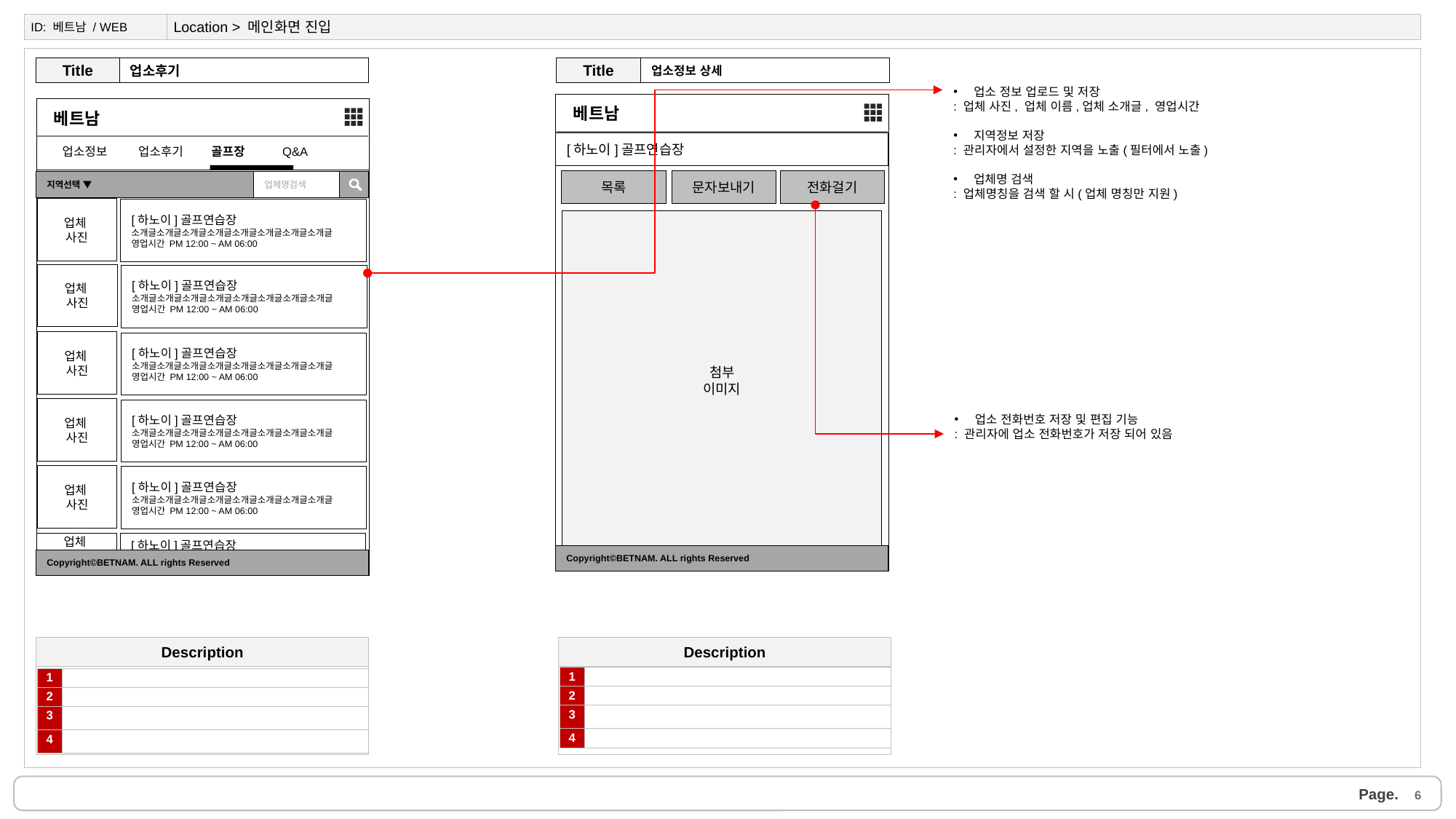

ID: 베트남 / WEB
Location > 메인화면 진입

업소 정보 업로드 및 저장
: 업체 사진, 업체 이름,업체 소개글, 영업시간

지역정보 저장
: 관리자에서 설정한 지역을 노출(필터에서 노출)

업체명 검색
: 업체명칭을 검색 할 시(업체 명칭만 지원)

업소후기
Title
업소정보 상세
Title
|  |
| --- |
 베트남

|  |
| --- |
 베트남

   업소정보         업소후기        골프장          Q&A

[하노이]골프연습장
목록
문자보내기
전화걸기
지역선택 ▼
업체명검색

업체
사진
[하노이]골프연습장
소개글소개글소개글소개글소개글소개글소개글소개글
영업시간 PM 12:00 ~ AM 06:00
첨부
이미지

업체
사진
[하노이]골프연습장
소개글소개글소개글소개글소개글소개글소개글소개글
영업시간 PM 12:00 ~ AM 06:00
업체
사진
[하노이]골프연습장
소개글소개글소개글소개글소개글소개글소개글소개글
영업시간 PM 12:00 ~ AM 06:00

업소 전화번호 저장 및 편집 기능
: 관리자에 업소 전화번호가 저장 되어 있음

업체
사진
[하노이]골프연습장
소개글소개글소개글소개글소개글소개글소개글소개글
영업시간 PM 12:00 ~ AM 06:00
업체
사진
[하노이]골프연습장
소개글소개글소개글소개글소개글소개글소개글소개글
영업시간 PM 12:00 ~ AM 06:00
업체
사진

[하노이]골프연습장
소개글소개글소개글소개글소개글소개글소개글소개글
영업시간 PM 12:00 ~ AM 06:00
Copyright©BETNAM. ALL rights Reserved
Copyright©BETNAM. ALL rights Reserved
Description

Description

| 1 |  |
| --- | --- |
| 2 |  |
| 3 |  |
| 4 |  |
| 1 |  |
| --- | --- |
| 2 |  |
| 3 |  |
| 4 |  |
6